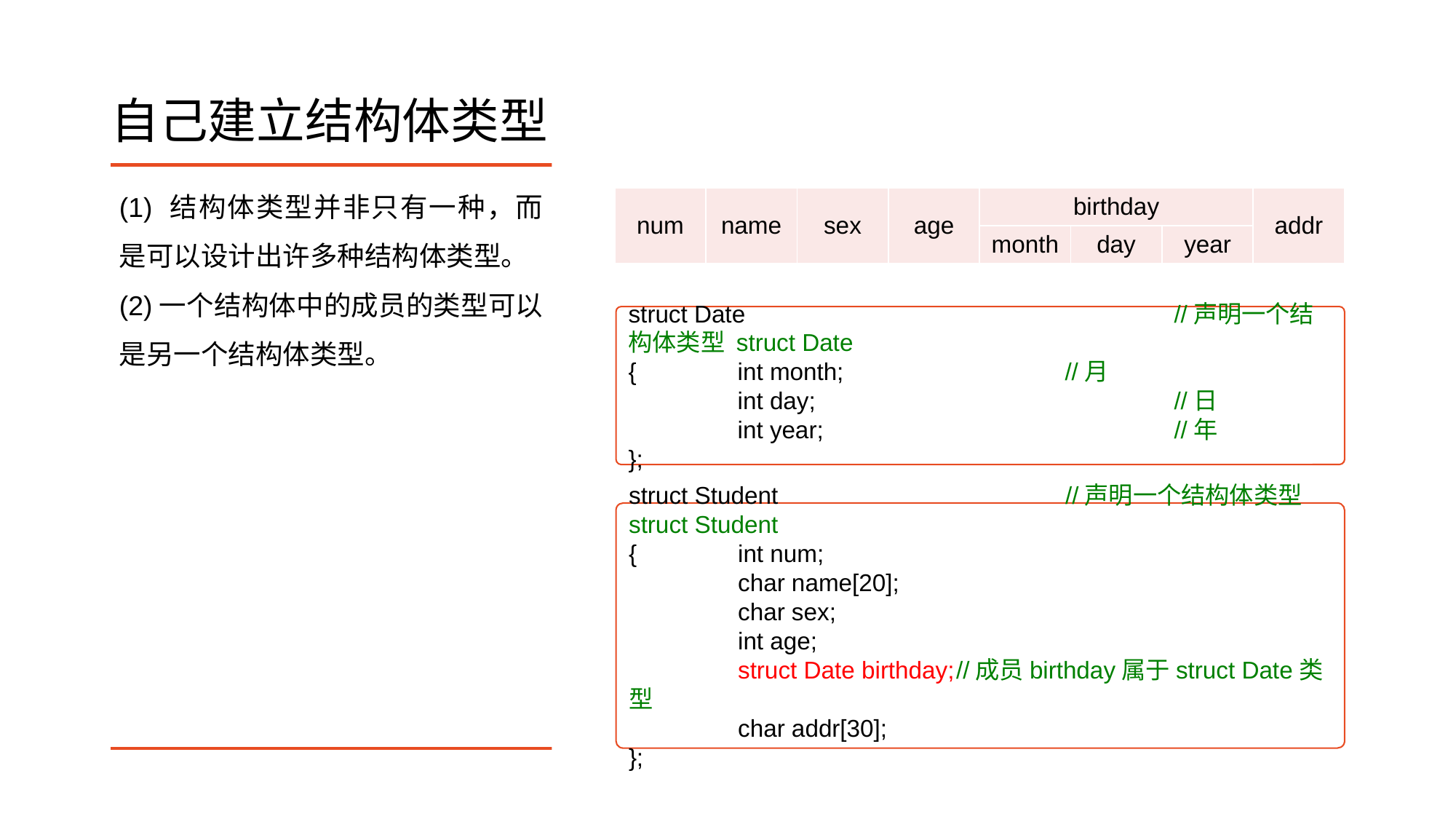

# 自己建立结构体类型
(1) 结构体类型并非只有一种，而是可以设计出许多种结构体类型。
(2)一个结构体中的成员的类型可以是另一个结构体类型。
| num | name | sex | age | birthday |  |  | addr |
| --- | --- | --- | --- | --- | --- | --- | --- |
|  |  |  |  | month | day | year |  |
struct Date				//声明一个结构体类型 struct Date
{	int month;			//月
	int day;				//日
	int year;				//年
};
struct Student			//声明一个结构体类型 struct Student
{	int num;
	char name[20];
	char sex;
	int age;
	struct Date birthday;	//成员birthday属于struct Date类型
	char addr[30];
};